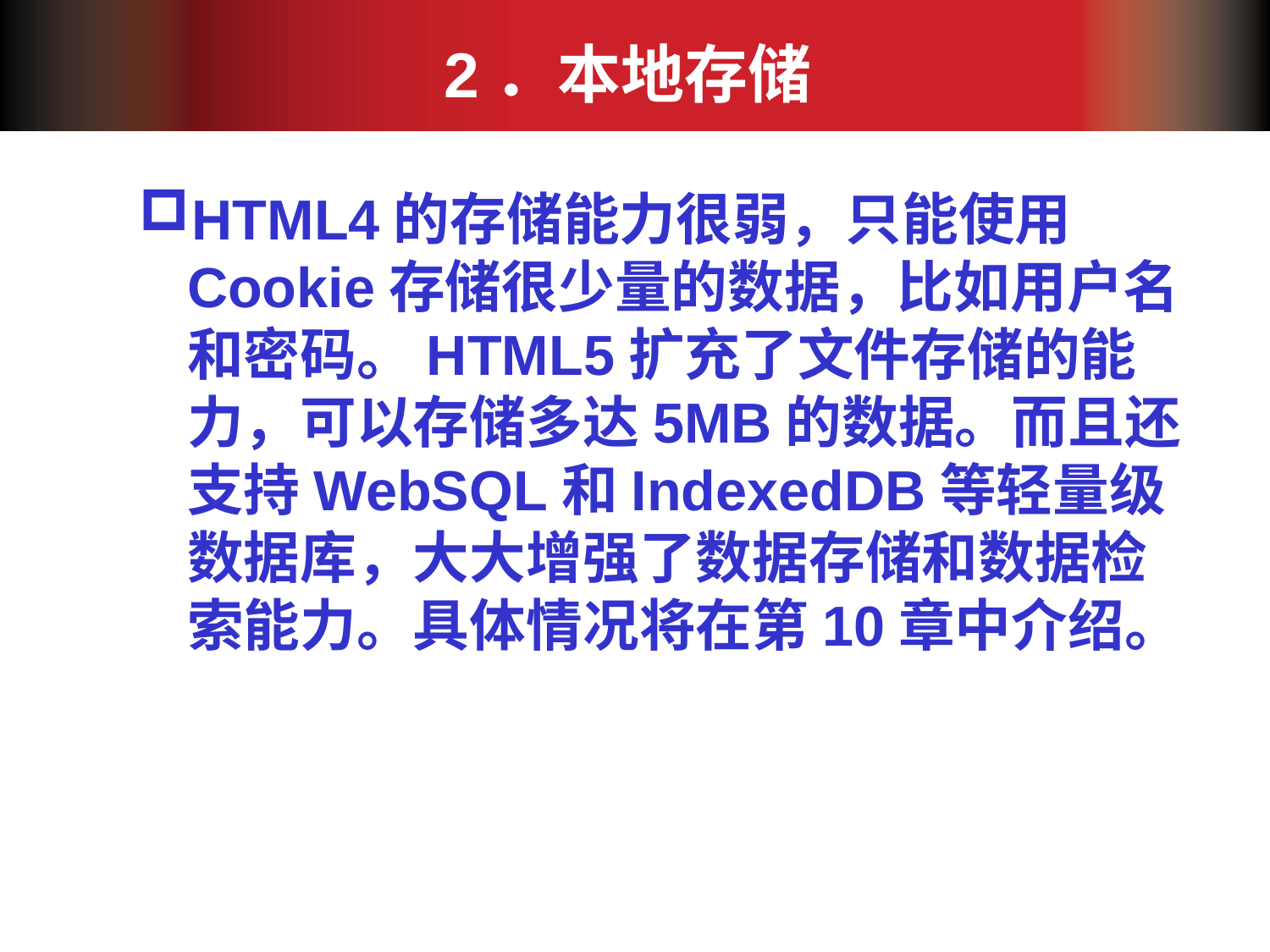

# 2．本地存储
HTML4的存储能力很弱，只能使用Cookie存储很少量的数据，比如用户名和密码。HTML5扩充了文件存储的能力，可以存储多达5MB的数据。而且还支持WebSQL和IndexedDB等轻量级数据库，大大增强了数据存储和数据检索能力。具体情况将在第10章中介绍。